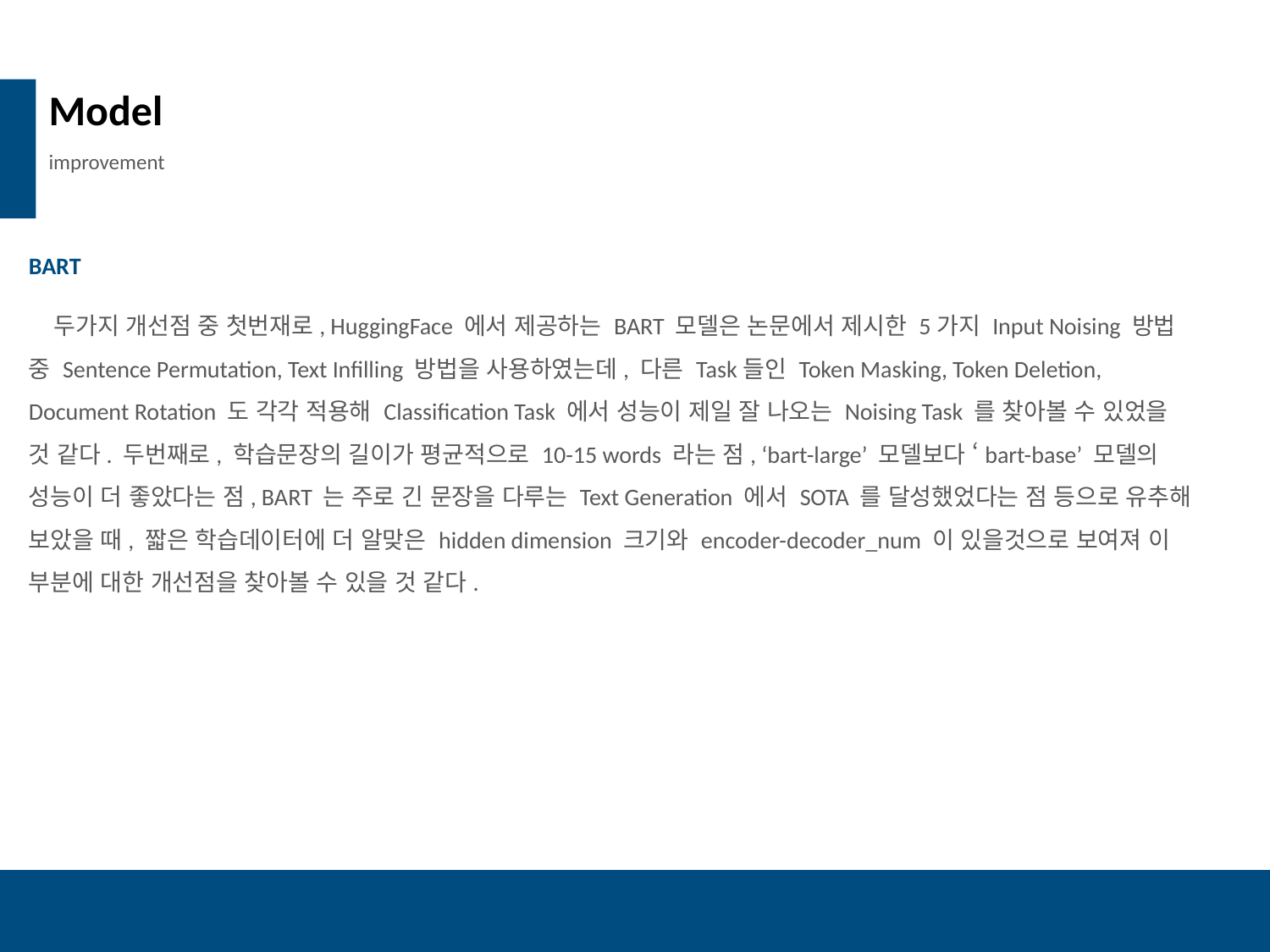

Model
improvement
BART
   두가지 개선점 중 첫번재로, HuggingFace 에서 제공하는 BART 모델은 논문에서 제시한 5가지 Input Noising 방법 중 Sentence Permutation, Text Infilling 방법을 사용하였는데, 다른 Task들인 Token Masking, Token Deletion, Document Rotation 도 각각 적용해 Classification Task 에서 성능이 제일 잘 나오는 Noising Task 를 찾아볼 수 있었을 것 같다. 두번째로, 학습문장의 길이가 평균적으로 10-15 words 라는 점, ‘bart-large’ 모델보다 ‘bart-base’ 모델의 성능이 더 좋았다는 점, BART 는 주로 긴 문장을 다루는 Text Generation 에서 SOTA 를 달성했었다는 점 등으로 유추해 보았을 때, 짧은 학습데이터에 더 알맞은 hidden dimension 크기와 encoder-decoder_num 이 있을것으로 보여져 이 부분에 대한 개선점을 찾아볼 수 있을 것 같다.